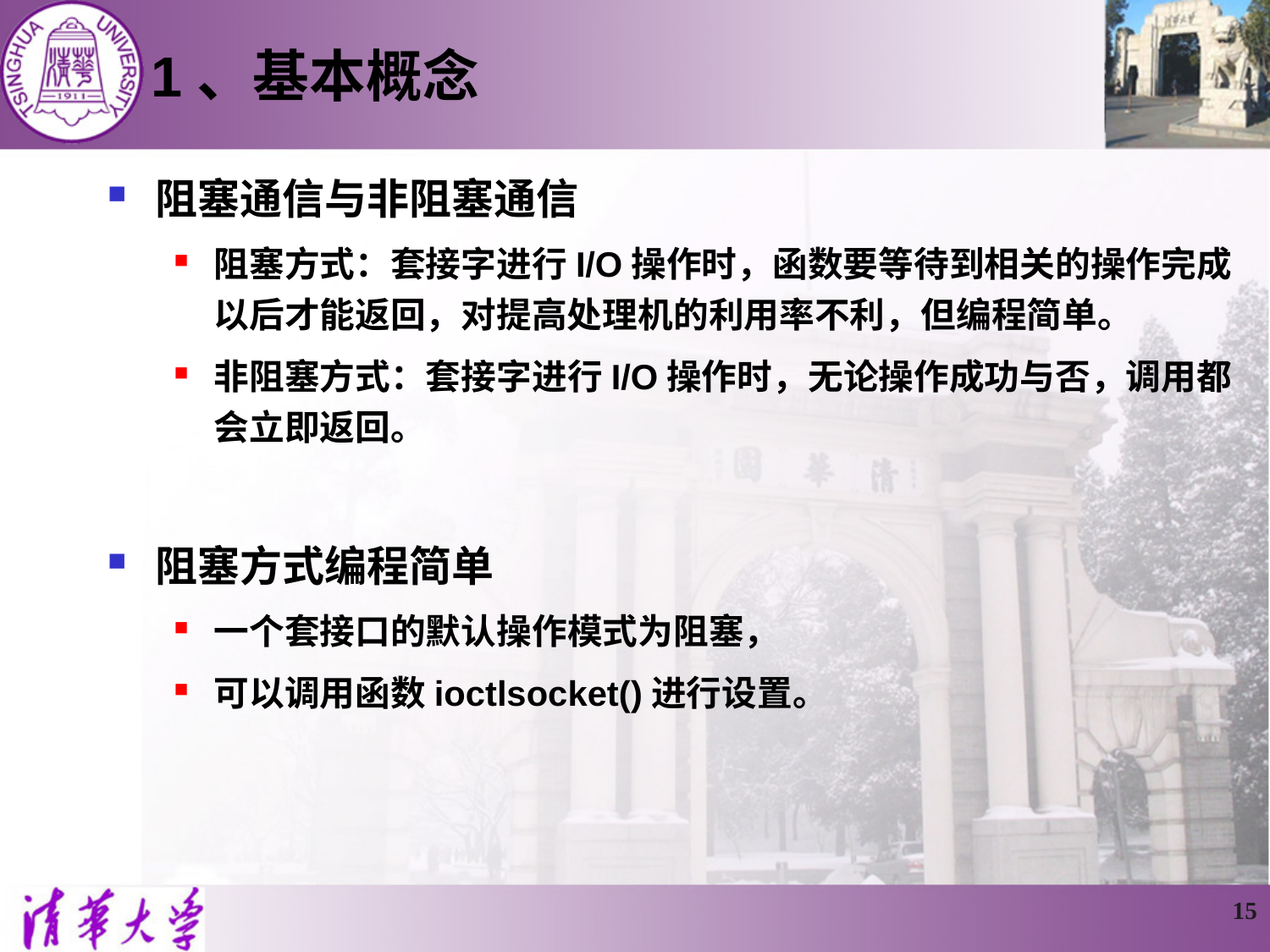

1、基本概念
阻塞通信与非阻塞通信
阻塞方式：套接字进行I/O操作时，函数要等待到相关的操作完成以后才能返回，对提高处理机的利用率不利，但编程简单。
非阻塞方式：套接字进行I/O操作时，无论操作成功与否，调用都会立即返回。

阻塞方式编程简单
一个套接口的默认操作模式为阻塞，
可以调用函数ioctlsocket()进行设置。
15